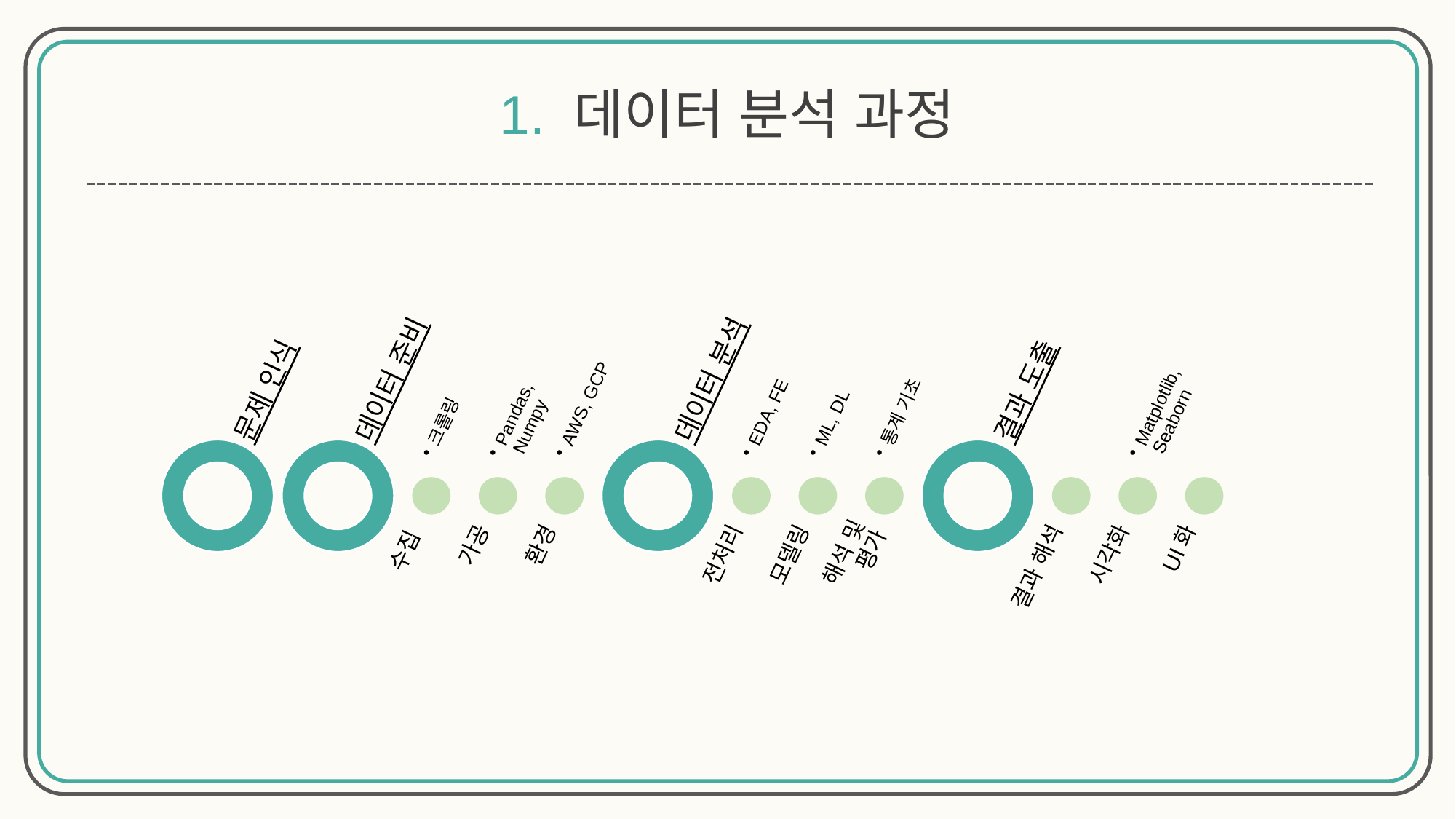

1. 데이터 분석 과정
문제 인식
데이터 준비
수집
크롤링
가공
Pandas, Numpy
환경
AWS, GCP
데이터 분석
전처리
EDA, FE
모델링
ML, DL
해석 및 평가
통계 기초
결과 도출
결과 해석
시각화
Matplotlib, Seaborn
UI화